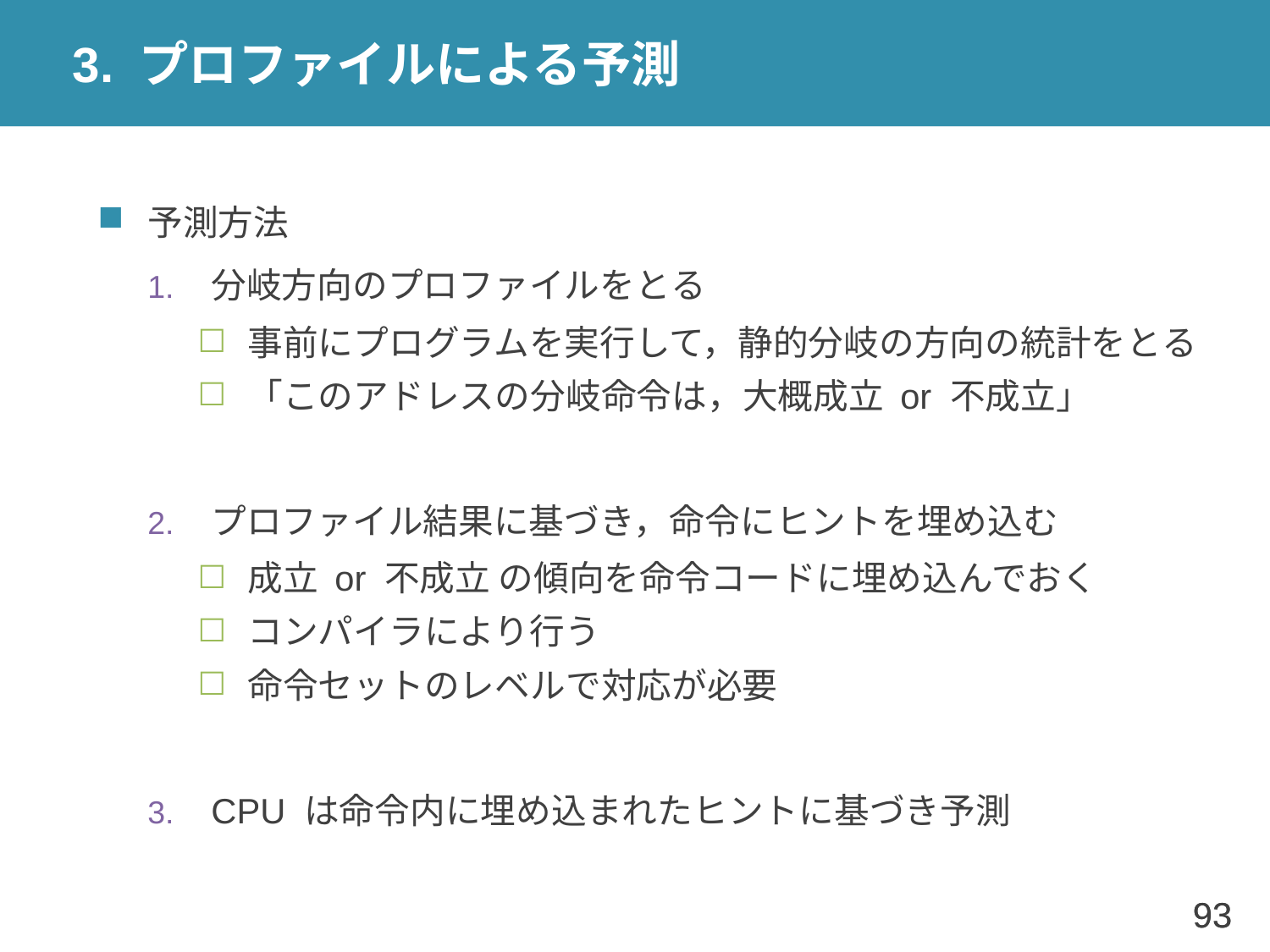

# 3. プロファイルによる予測
予測方法
分岐方向のプロファイルをとる
事前にプログラムを実行して，静的分岐の方向の統計をとる
「このアドレスの分岐命令は，大概成立 or 不成立」

プロファイル結果に基づき，命令にヒントを埋め込む
成立 or 不成立 の傾向を命令コードに埋め込んでおく
コンパイラにより行う
命令セットのレベルで対応が必要

CPU は命令内に埋め込まれたヒントに基づき予測